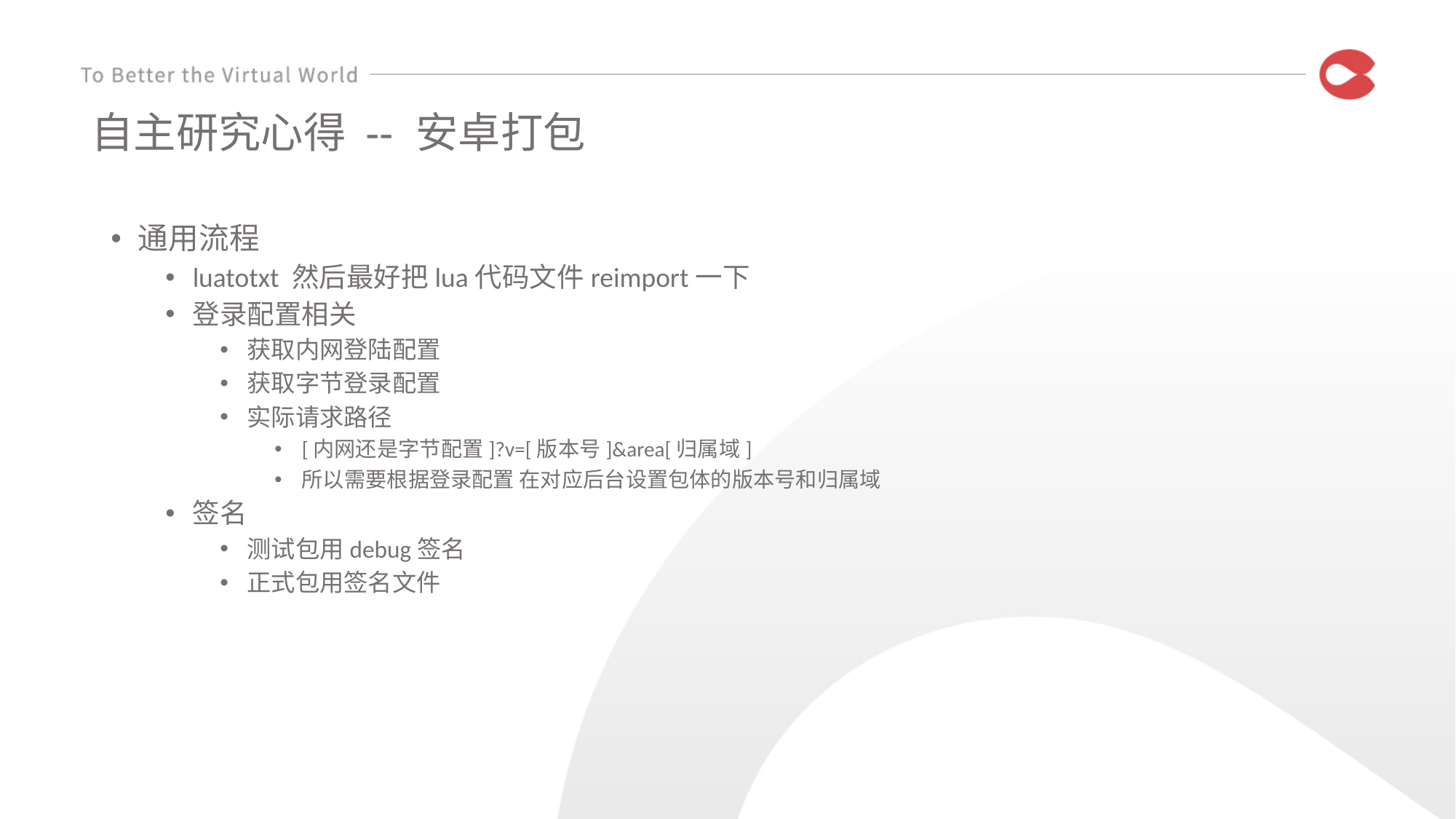

# 自主研究心得 -- 安卓打包
通用流程
luatotxt 然后最好把lua代码文件reimport一下
登录配置相关
获取内网登陆配置
获取字节登录配置
实际请求路径
[内网还是字节配置]?v=[版本号]&area[归属域]
所以需要根据登录配置 在对应后台设置包体的版本号和归属域
签名
测试包用debug签名
正式包用签名文件